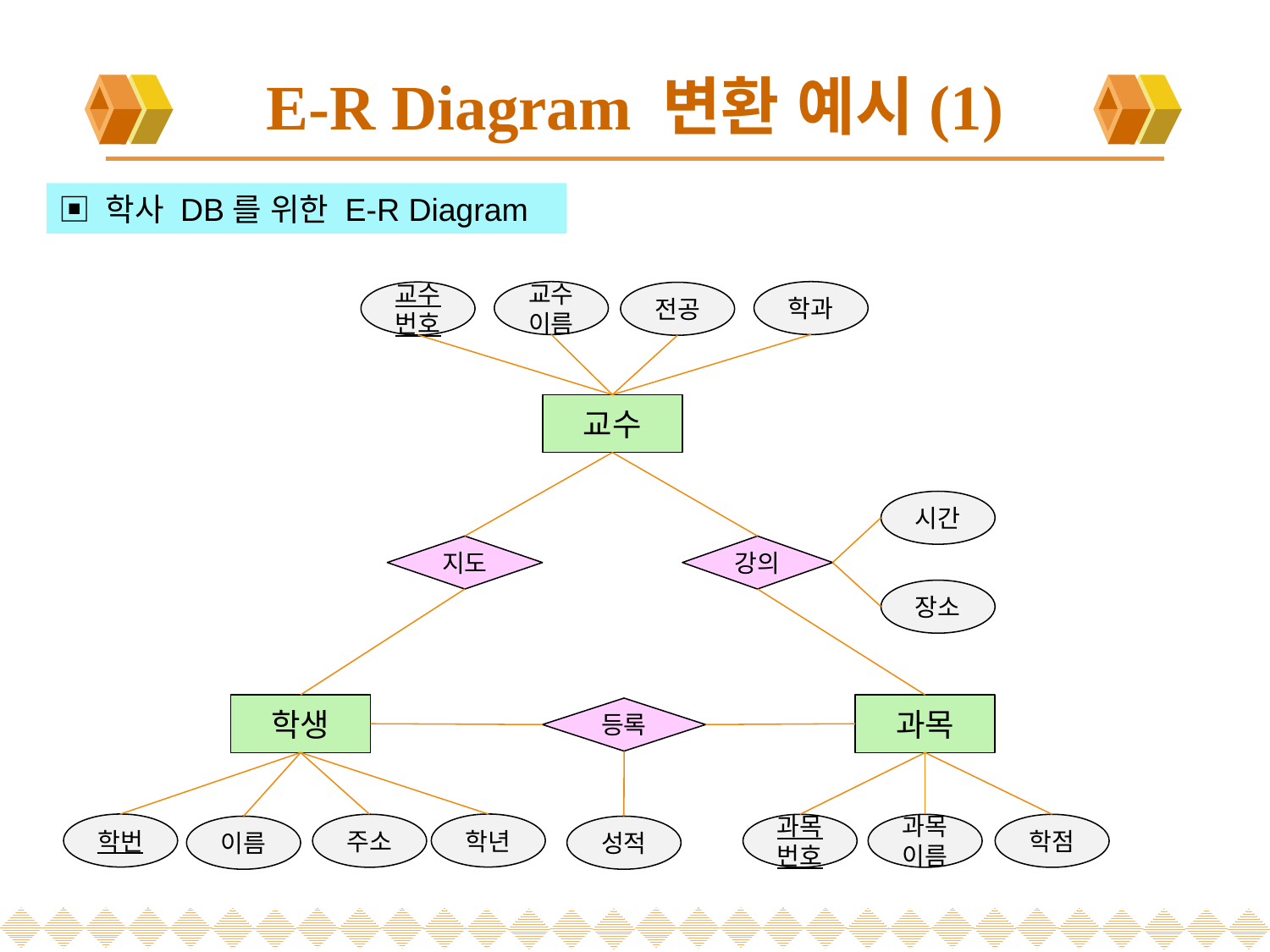

# E-R Diagram 변환 예시(1)
▣ 학사 DB를 위한 E-R Diagram
교수이름
학과
교수번호
전공
교수
시간
지도
강의
장소
학생
과목
등록
학번
학년
주소
학점
과목번호
과목이름
이름
성적